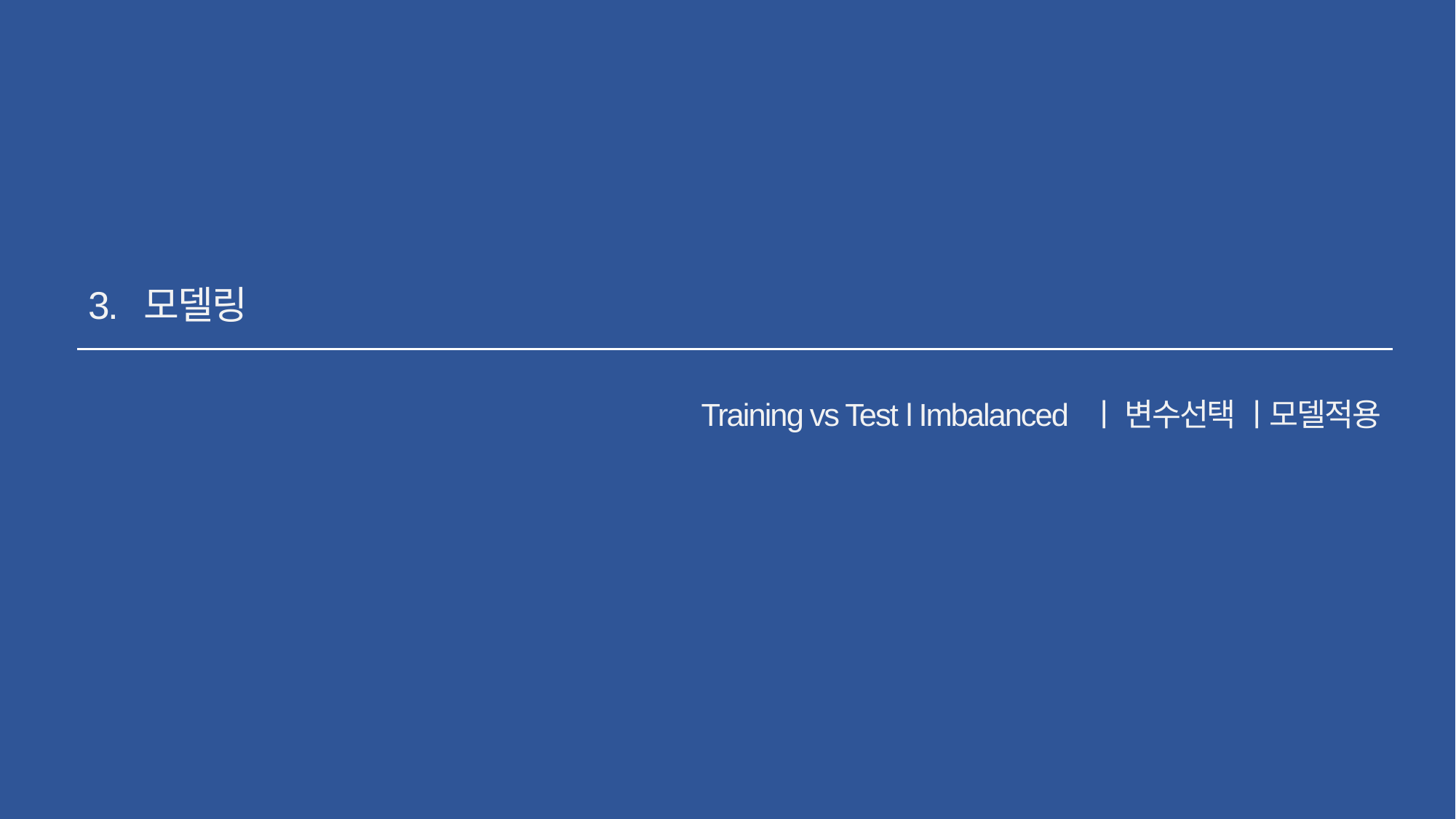

3. 모델링
Training vs Test l Imbalanced ㅣ 변수선택 ㅣ모델적용